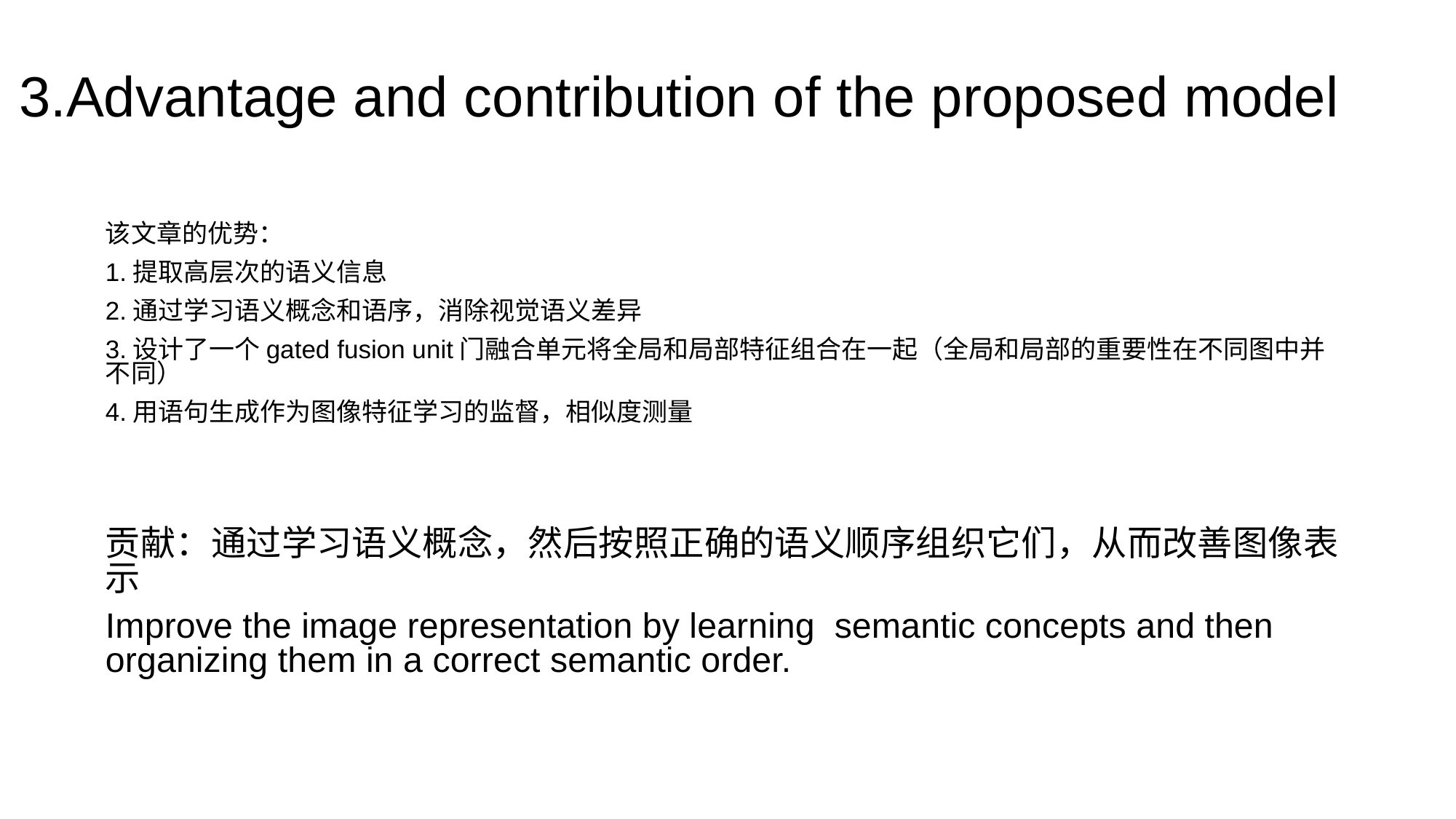

# 3.Advantage and contribution of the proposed model
该文章的优势：
1.提取高层次的语义信息
2.通过学习语义概念和语序，消除视觉语义差异
3.设计了一个gated fusion unit门融合单元将全局和局部特征组合在一起（全局和局部的重要性在不同图中并不同）
4.用语句生成作为图像特征学习的监督，相似度测量

贡献：通过学习语义概念，然后按照正确的语义顺序组织它们，从而改善图像表示
Improve the image representation by learning  semantic concepts and then organizing them in a correct semantic order.